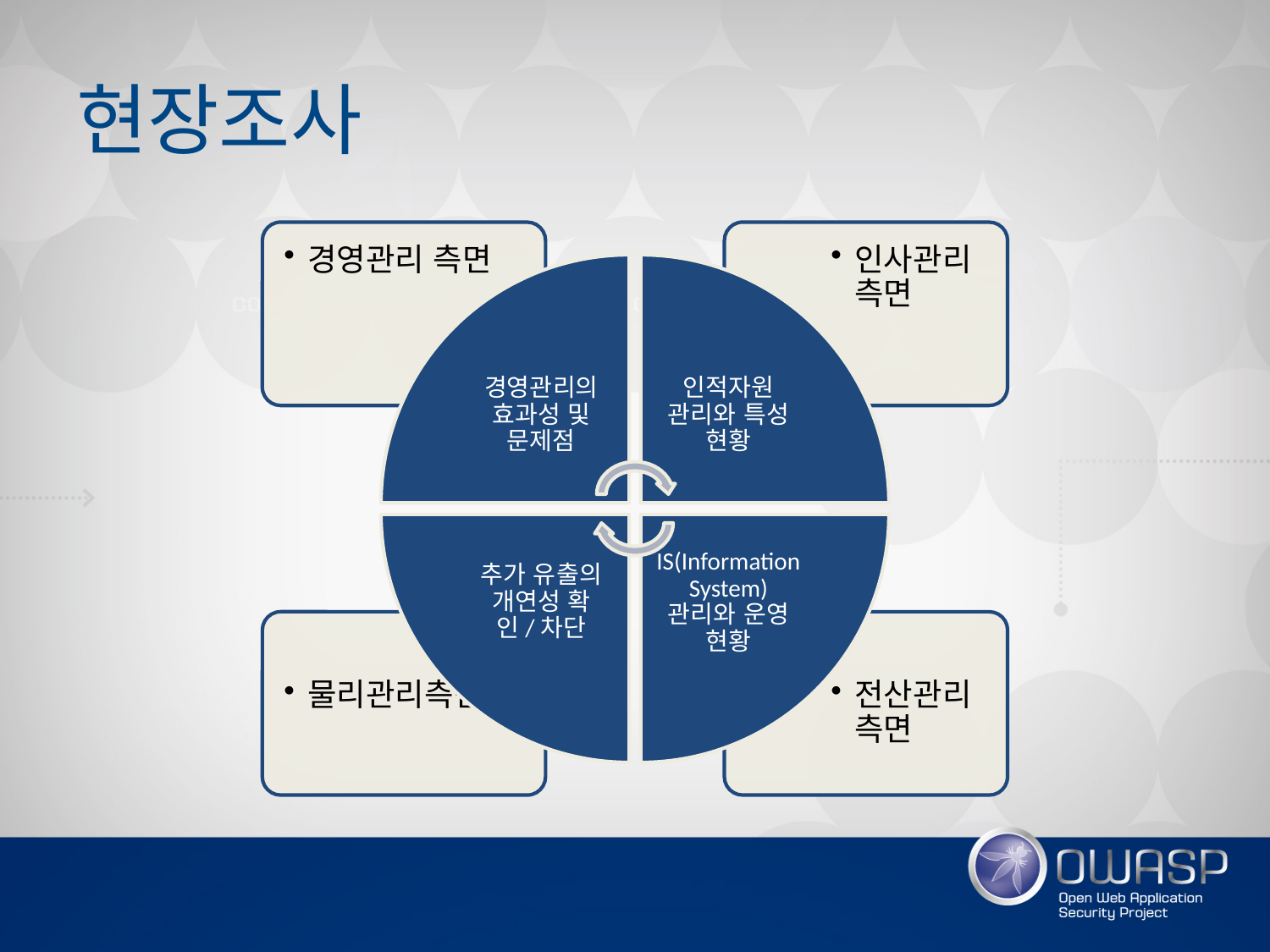

# 현장조사
전산관리 측면
물리관리측면
인사관리 측면
경영관리 측면
경영관리의 효과성 및 문제점
인적자원 관리와 특성 현황
IS(Information System) 관리와 운영 현황
추가 유출의 개연성 확인/차단